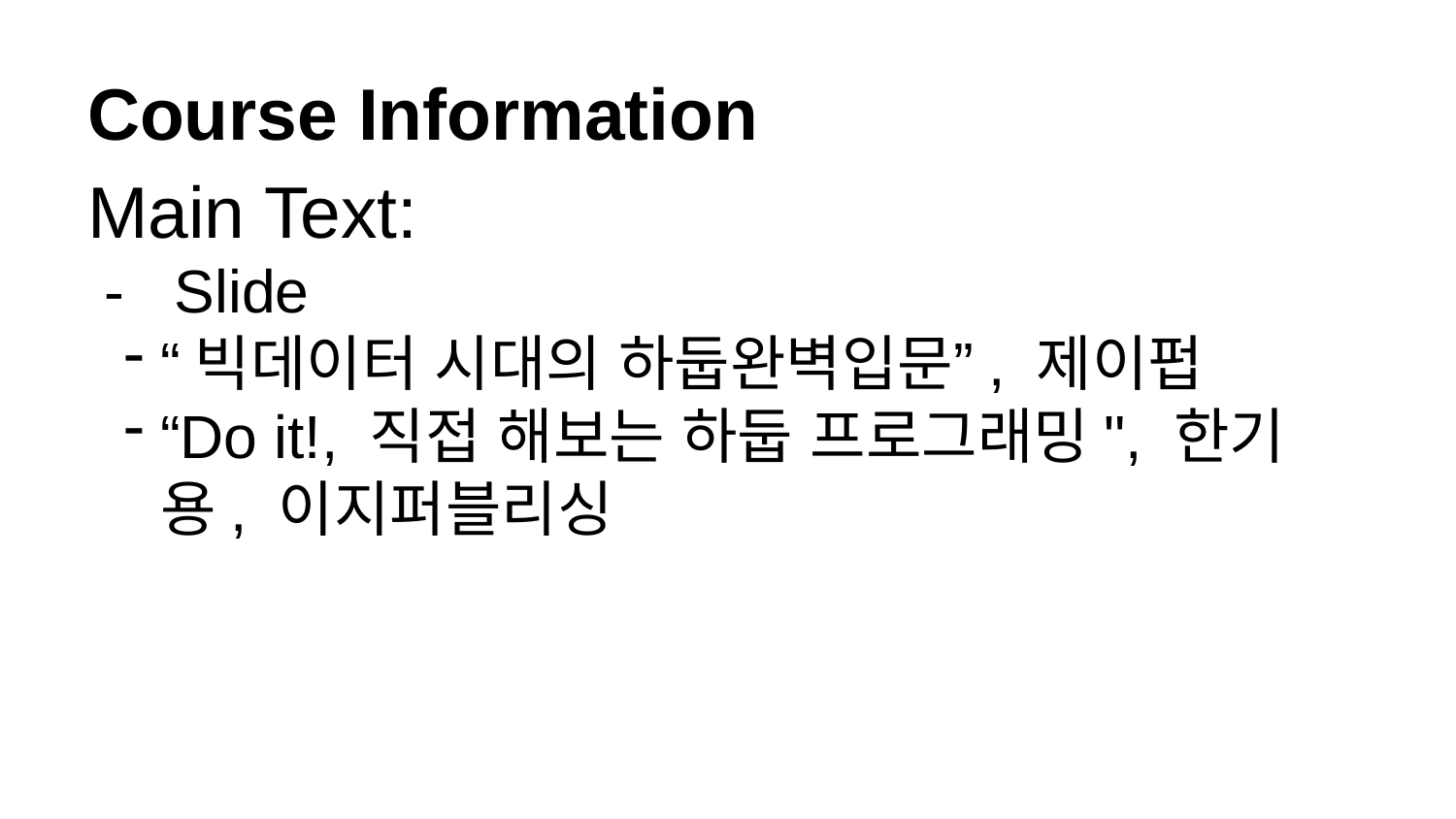

# Course Information
Main Text:
 -   Slide
“빅데이터 시대의 하둡완벽입문”, 제이펍
“Do it!, 직접 해보는 하둡 프로그래밍", 한기용, 이지퍼블리싱